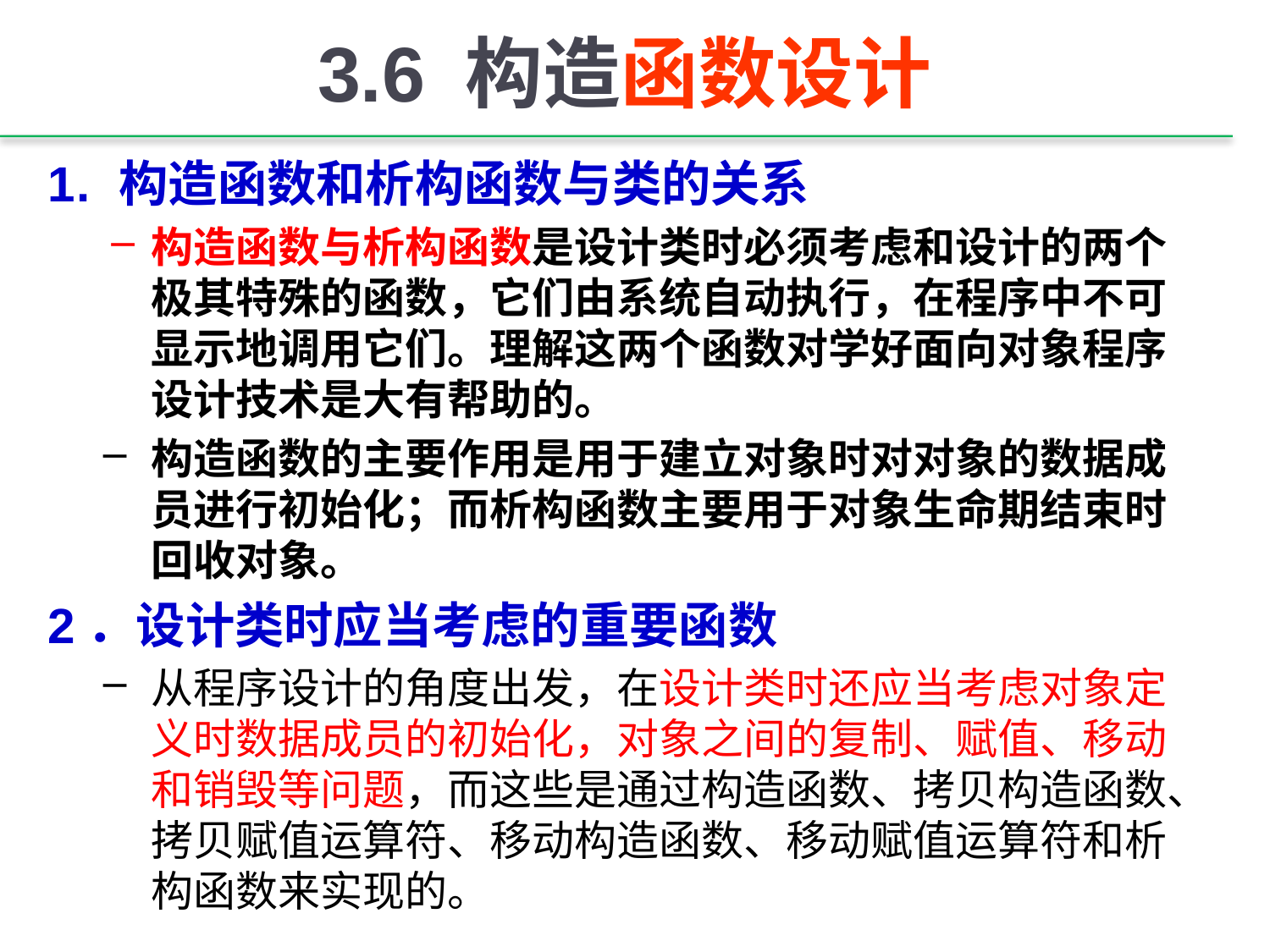

# 3.6 构造函数设计
构造函数和析构函数与类的关系
构造函数与析构函数是设计类时必须考虑和设计的两个极其特殊的函数，它们由系统自动执行，在程序中不可显示地调用它们。理解这两个函数对学好面向对象程序设计技术是大有帮助的。
构造函数的主要作用是用于建立对象时对对象的数据成员进行初始化；而析构函数主要用于对象生命期结束时回收对象。
2．设计类时应当考虑的重要函数
从程序设计的角度出发，在设计类时还应当考虑对象定义时数据成员的初始化，对象之间的复制、赋值、移动和销毁等问题，而这些是通过构造函数、拷贝构造函数、拷贝赋值运算符、移动构造函数、移动赋值运算符和析构函数来实现的。